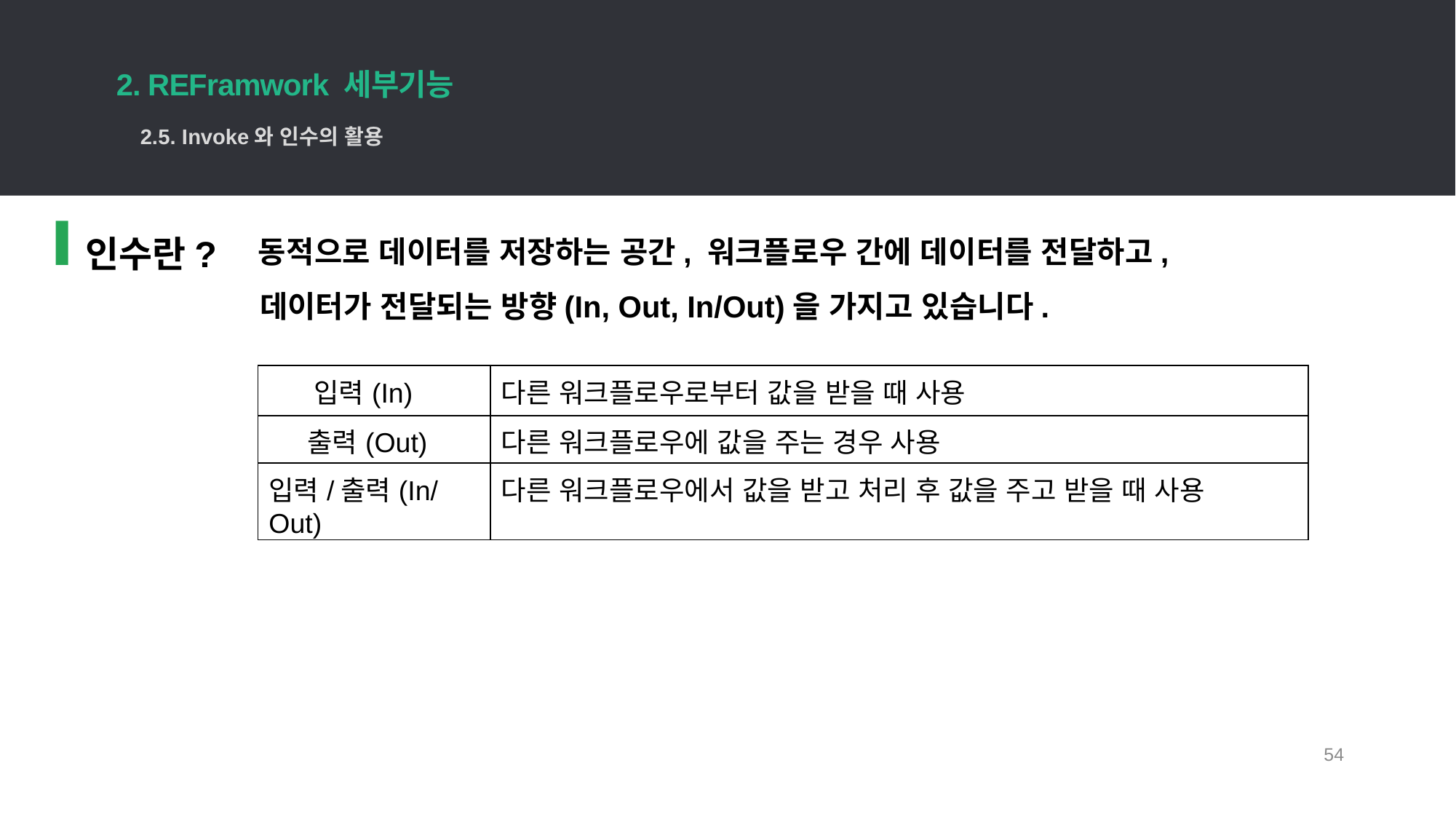

2. REFramwork 세부기능
54
2.5. Invoke와 인수의 활용
인수란?
 동적으로 데이터를 저장하는 공간, 워크플로우 간에 데이터를 전달하고,
 데이터가 전달되는 방향(In, Out, In/Out)을 가지고 있습니다.

| 입력(In) | 다른 워크플로우로부터 값을 받을 때 사용 |
| --- | --- |
| 출력(Out) | 다른 워크플로우에 값을 주는 경우 사용 |
| 입력/출력(In/Out) | 다른 워크플로우에서 값을 받고 처리 후 값을 주고 받을 때 사용 |
54